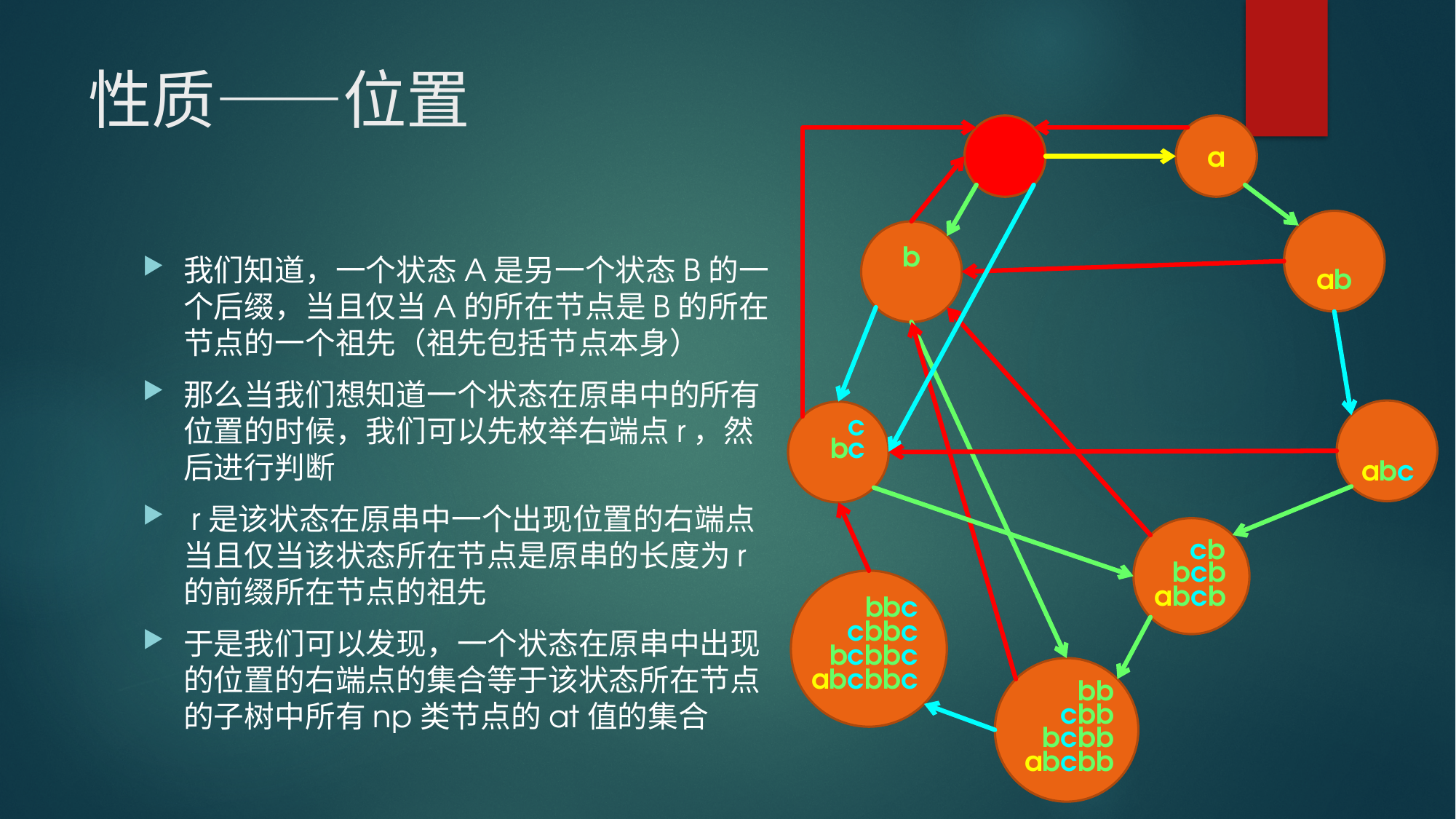

# 性质——位置

a

b
我们知道，一个状态A是另一个状态B的一个后缀，当且仅当A的所在节点是B的所在节点的一个祖先（祖先包括节点本身）
那么当我们想知道一个状态在原串中的所有位置的时候，我们可以先枚举右端点r，然后进行判断
 r是该状态在原串中一个出现位置的右端点当且仅当该状态所在节点是原串的长度为r的前缀所在节点的祖先
于是我们可以发现，一个状态在原串中出现的位置的右端点的集合等于该状态所在节点的子树中所有np类节点的at值的集合
ab

c
bc
abc

cb
bcb

abcb
bbc
cbbc
bcbbc
abcbbc

bb
cbb
bcbb
abcbb